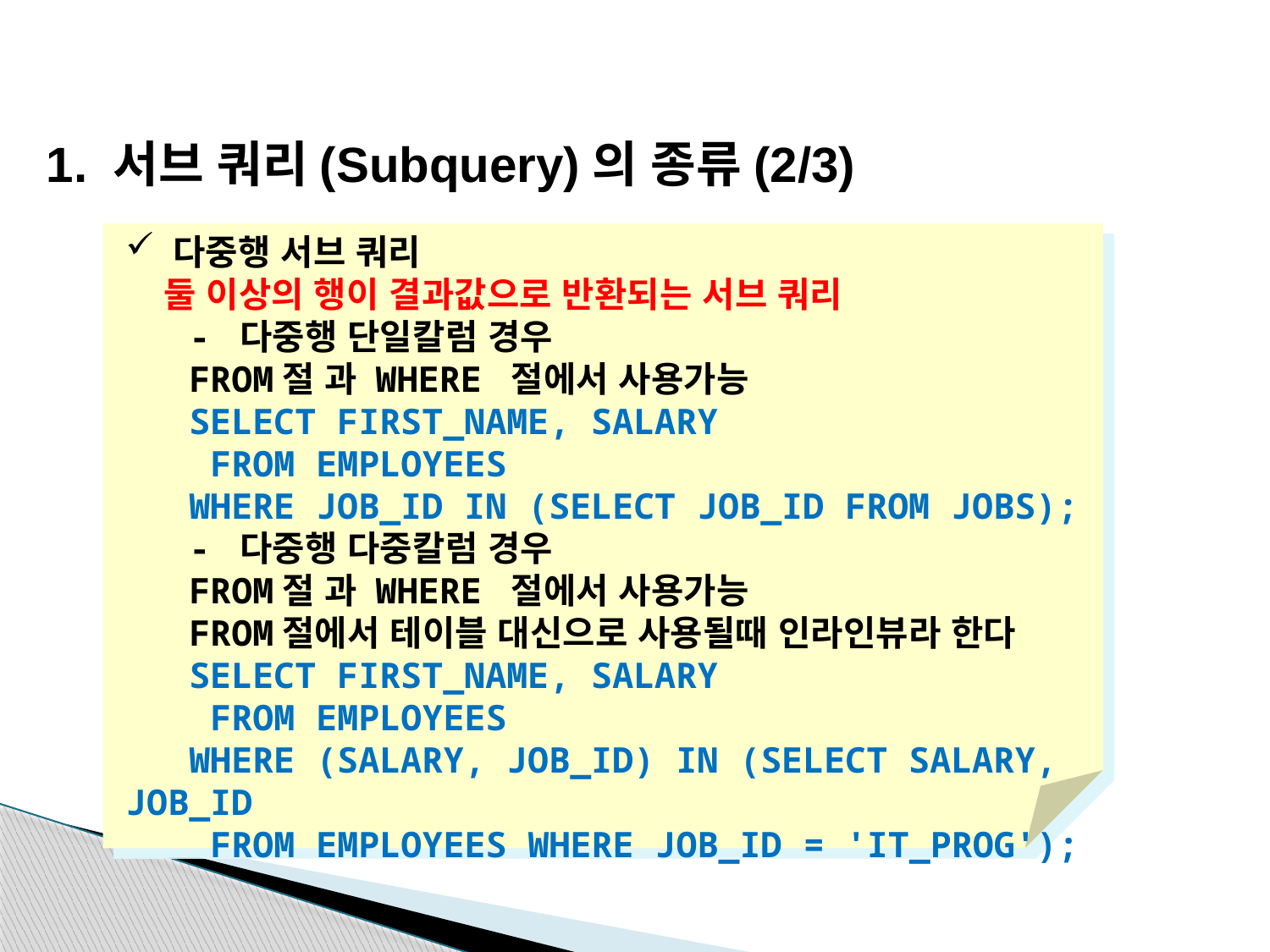

1. 서브 쿼리(Subquery)의 종류(2/3)
다중행 서브 쿼리
   둘 이상의 행이 결과값으로 반환되는 서브 쿼리
   - 다중행 단일칼럼 경우
   FROM절 과 WHERE 절에서 사용가능
   SELECT FIRST_NAME, SALARY
    FROM EMPLOYEES
   WHERE JOB_ID IN (SELECT JOB_ID FROM JOBS);
   - 다중행 다중칼럼 경우
   FROM절 과 WHERE 절에서 사용가능
   FROM절에서 테이블 대신으로 사용될때 인라인뷰라 한다
   SELECT FIRST_NAME, SALARY
    FROM EMPLOYEES
   WHERE (SALARY, JOB_ID) IN (SELECT SALARY, JOB_ID
    FROM EMPLOYEES WHERE JOB_ID = 'IT_PROG');